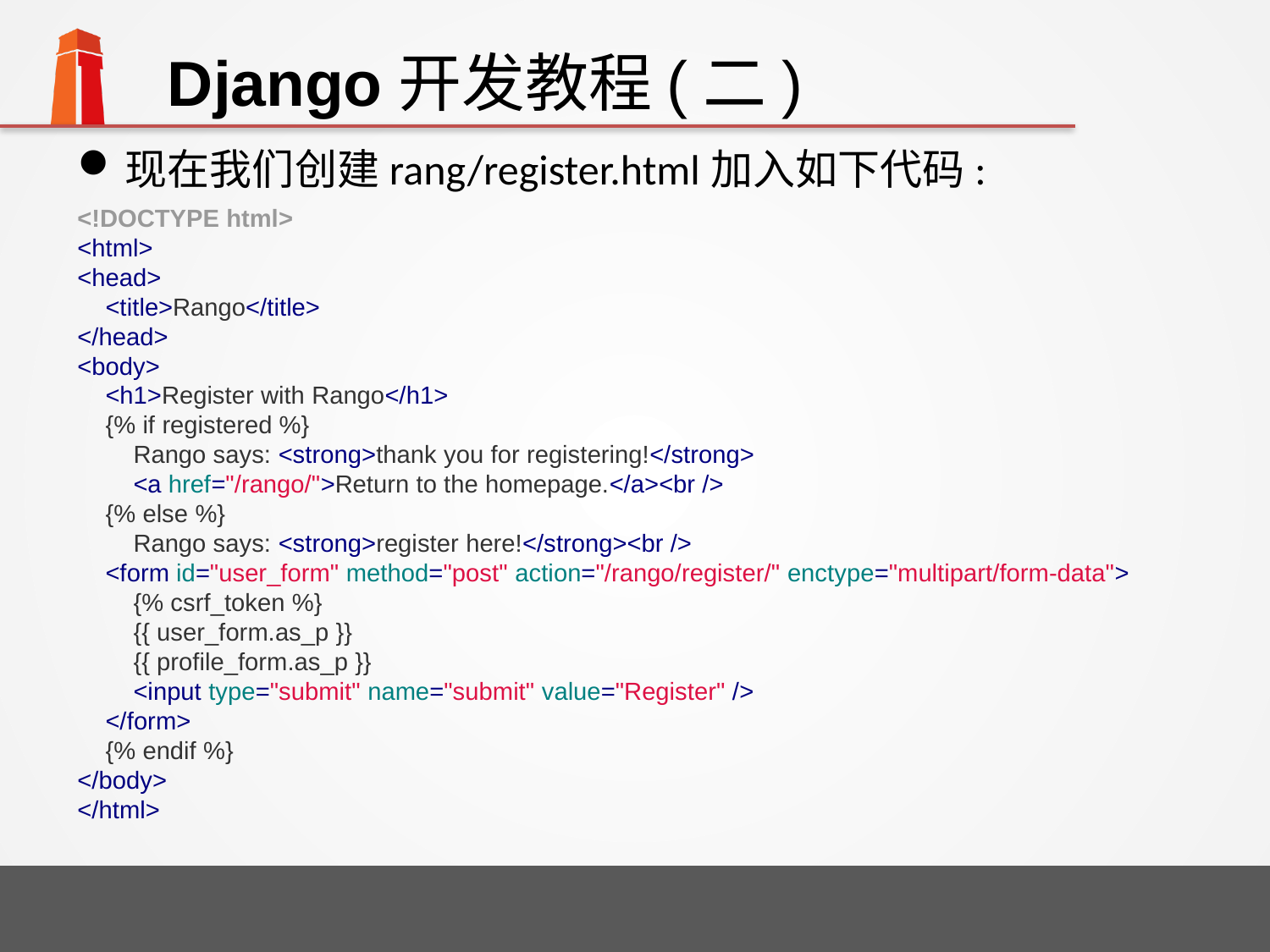

# Django开发教程(二)
现在我们创建rang/register.html加入如下代码:
<!DOCTYPE html>
<html>
<head>
    <title>Rango</title>
</head>
<body>
    <h1>Register with Rango</h1>
    {% if registered %}
        Rango says: <strong>thank you for registering!</strong>
        <a href="/rango/">Return to the homepage.</a><br />
    {% else %}
        Rango says: <strong>register here!</strong><br />
    <form id="user_form" method="post" action="/rango/register/" enctype="multipart/form-data">
        {% csrf_token %}
        {{ user_form.as_p }}
        {{ profile_form.as_p }}
        <input type="submit" name="submit" value="Register" />
    </form>
    {% endif %}
</body>
</html>